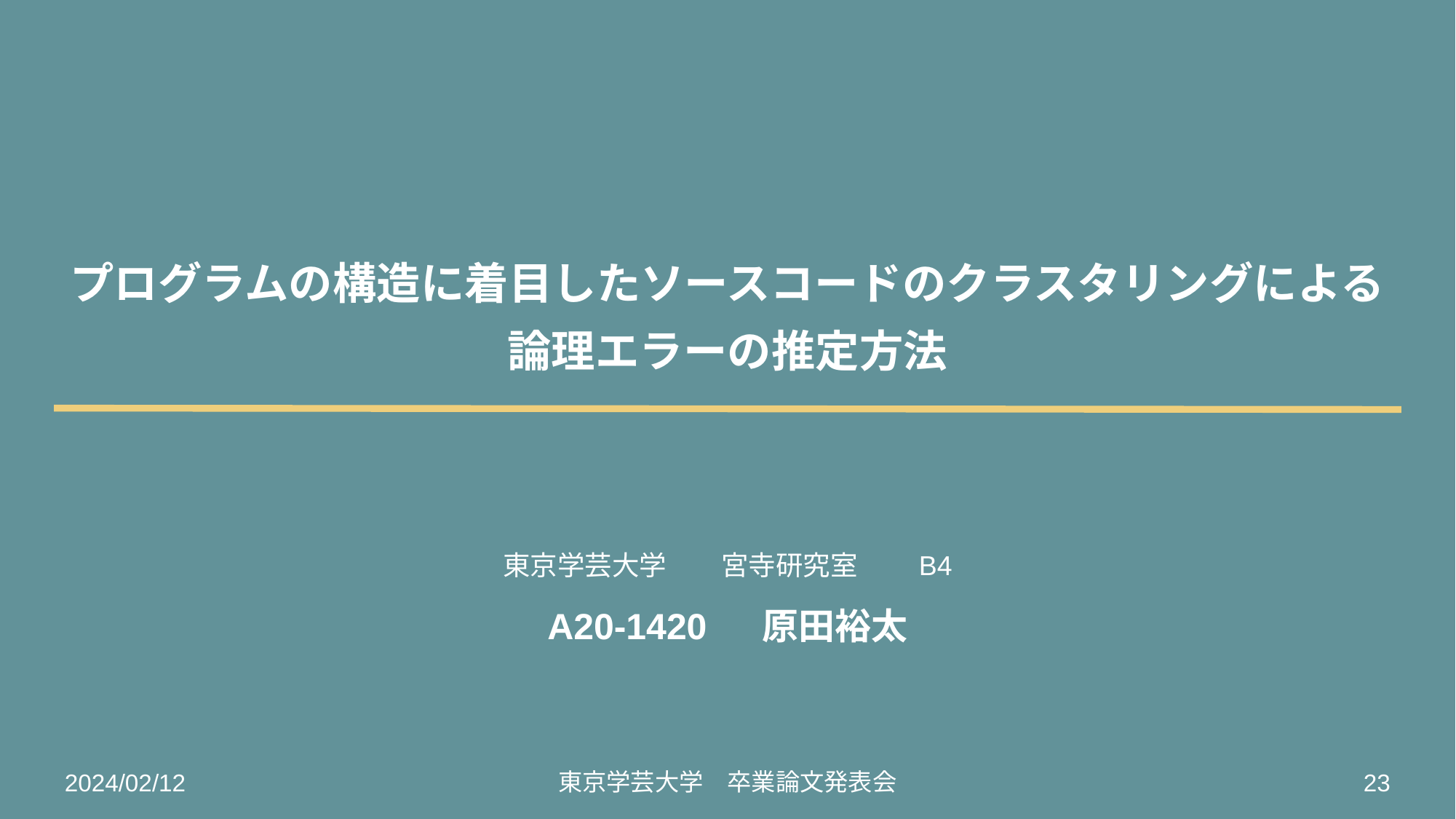

# プログラムの構造に着目したソースコードのクラスタリングによる 論理エラーの推定方法
東京学芸大学　　宮寺研究室　　B4
A20-1420 　原田裕太
東京学芸大学　卒業論文発表会
2024/02/12
23